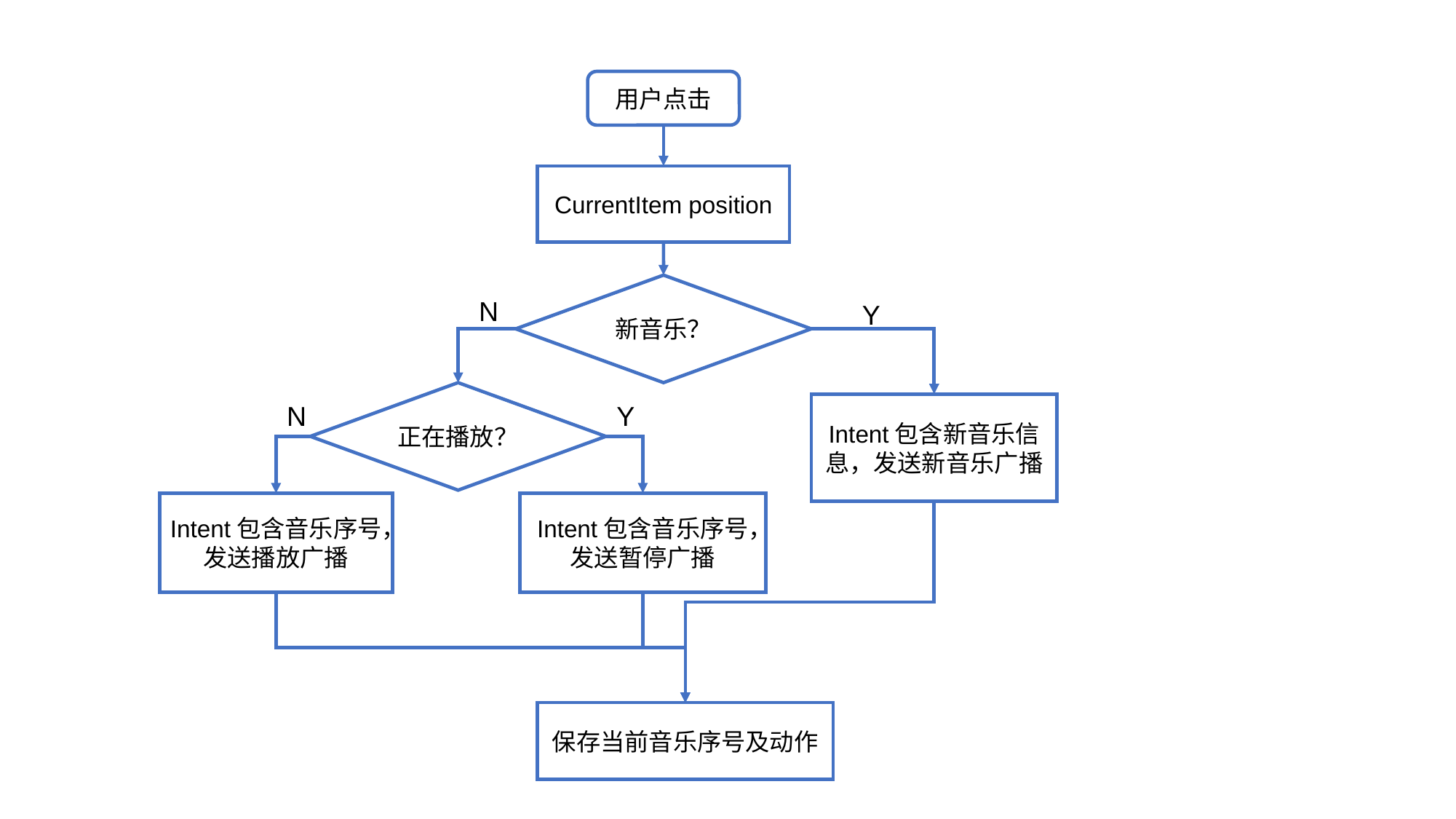

用户点击
CurrentItem position
新音乐？
N
Y
正在播放？
N
Y
Intent包含新音乐信息，发送新音乐广播
Intent包含音乐序号，发送播放广播
Intent包含音乐序号，发送暂停广播
保存当前音乐序号及动作